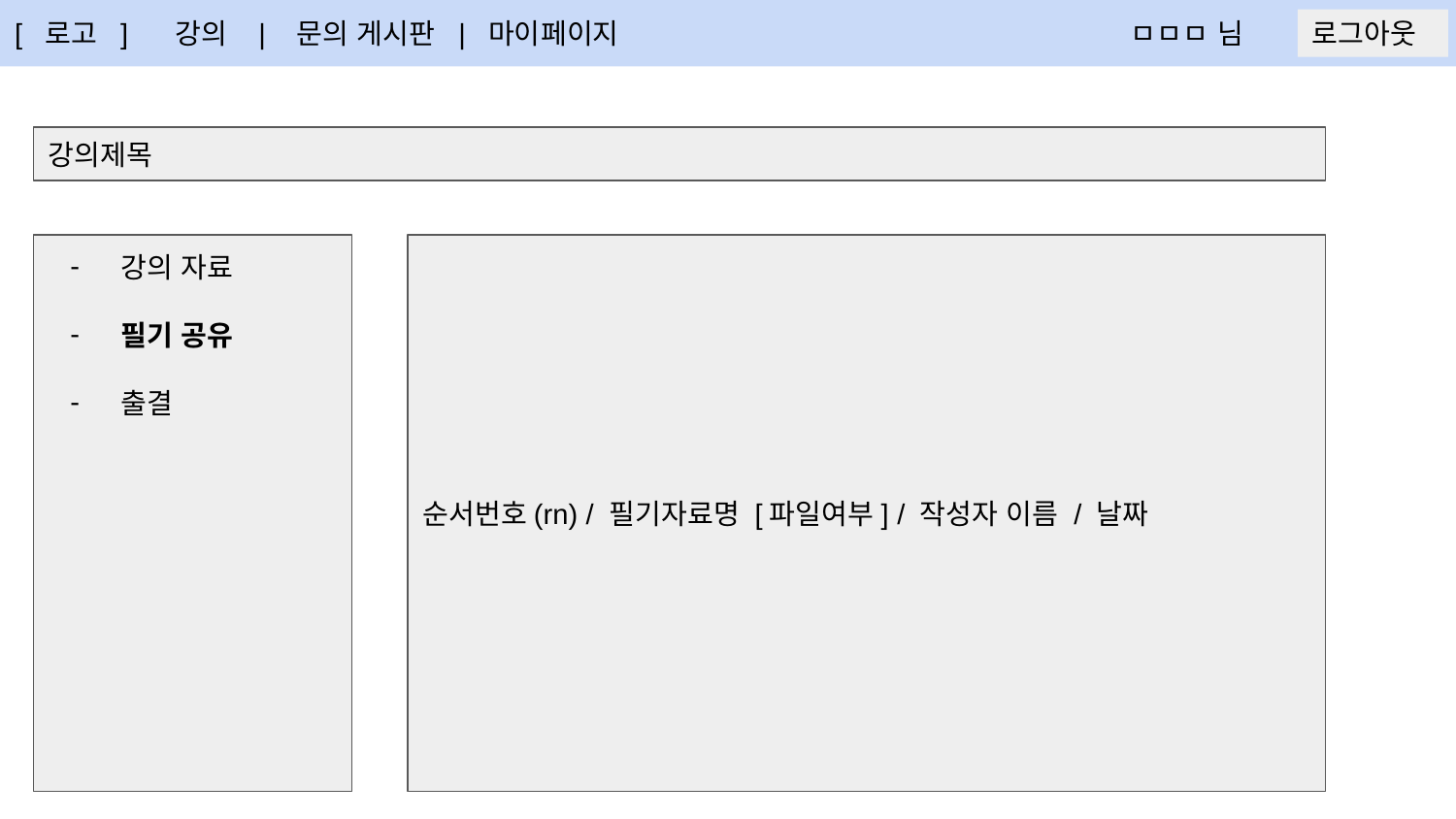

[  로고  ]     강의   |   문의 게시판  |  마이페이지
class/memoList
ㅁㅁㅁ 님
로그아웃
강의제목
강의 자료

필기 공유

출결
순서번호(rn) / 필기자료명 [파일여부] / 작성자 이름 / 날짜